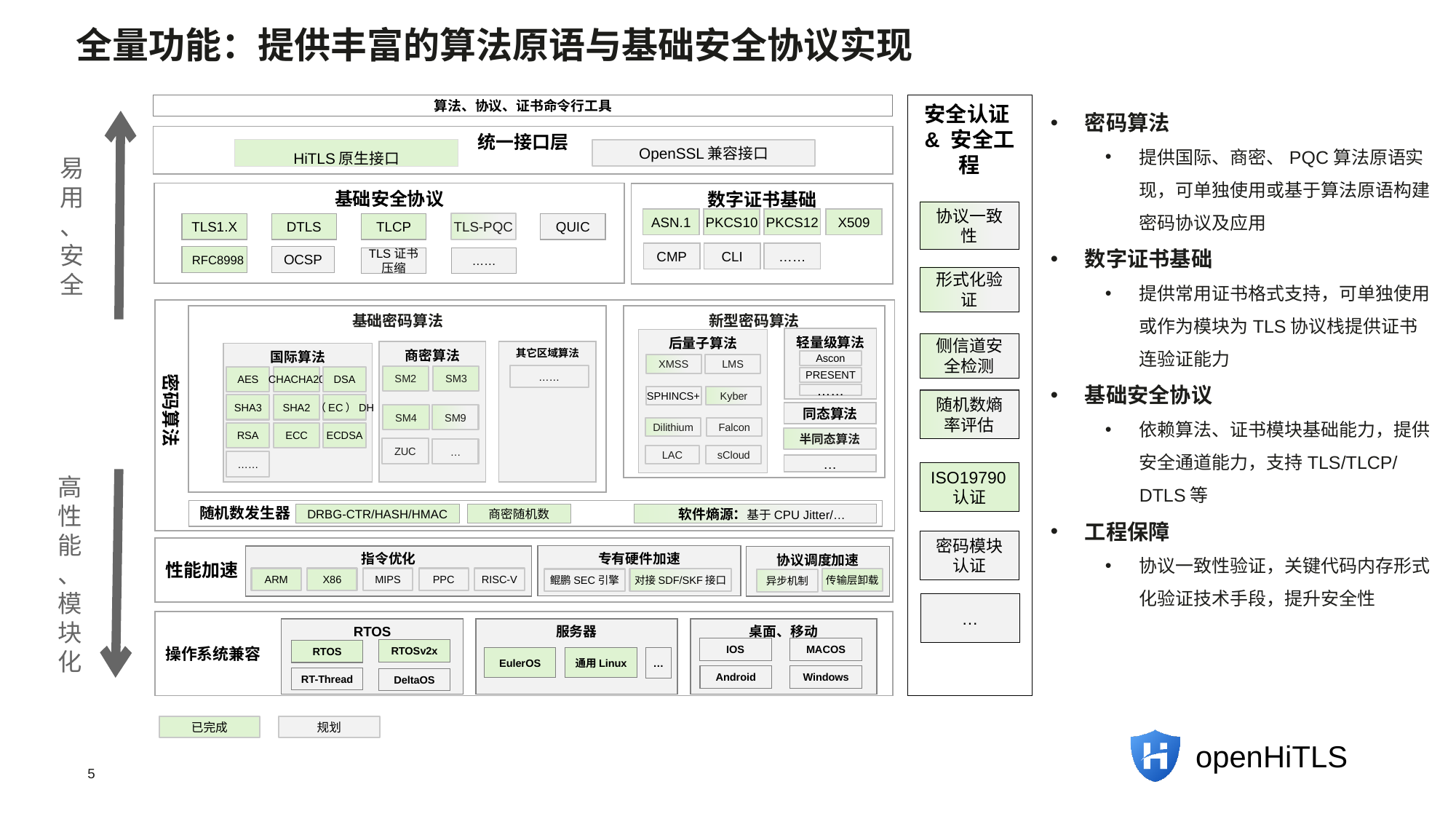

全量功能：提供丰富的算法原语与基础安全协议实现
密码算法
提供国际、商密、PQC算法原语实现，可单独使用或基于算法原语构建密码协议及应用
数字证书基础
提供常用证书格式支持，可单独使用或作为模块为TLS协议栈提供证书连验证能力
基础安全协议
依赖算法、证书模块基础能力，提供安全通道能力，支持TLS/TLCP/DTLS等
工程保障
协议一致性验证，关键代码内存形式化验证技术手段，提升安全性

算法、协议、证书命令行工具
安全认证& 安全工程
统一接口层
HiTLS原生接口
OpenSSL兼容接口
易用、安全
基础安全协议
数字证书基础
协议一致性
ASN.1
PKCS10
PKCS12
X509
TLS1.X
DTLS
TLCP
TLS-PQC
QUIC
CMP
CLI
……
 RFC8998
OCSP
TLS证书
压缩
……
形式化验证
密码算法
基础密码算法
新型密码算法
轻量级算法
后量子算法
侧信道安全检测
商密算法

其它区域算法
国际算法

Ascon
XMSS
LMS
……
SM2
SM3
AES
CHACHA20
DSA
PRESENT
……
SPHINCS+
Kyber
随机数熵率评估
SHA3
SHA2
（EC）DH
同态算法
半同态算法
SM4
SM9
Dilithium
Falcon
RSA
ECC
ECDSA
ZUC
…
LAC
sCloud
……
…
ISO19790认证
高性能
、
模块化
随机数发生器
DRBG-CTR/HASH/HMAC
软件熵源：基于CPU Jitter/…
商密随机数
密码模块认证
性能加速
专有硬件加速

指令优化
协议调度加速
ARM
X86
MIPS
PPC
RISC-V
对接SDF/SKF接口
传输层卸载
鲲鹏SEC引擎
异步机制
…
操作系统兼容
RTOS

服务器

桌面、移动

IOS
MACOS
RTOSv2x
RTOS
通用Linux
EulerOS
…
Android
Windows
RT-Thread
DeltaOS
规划
已完成